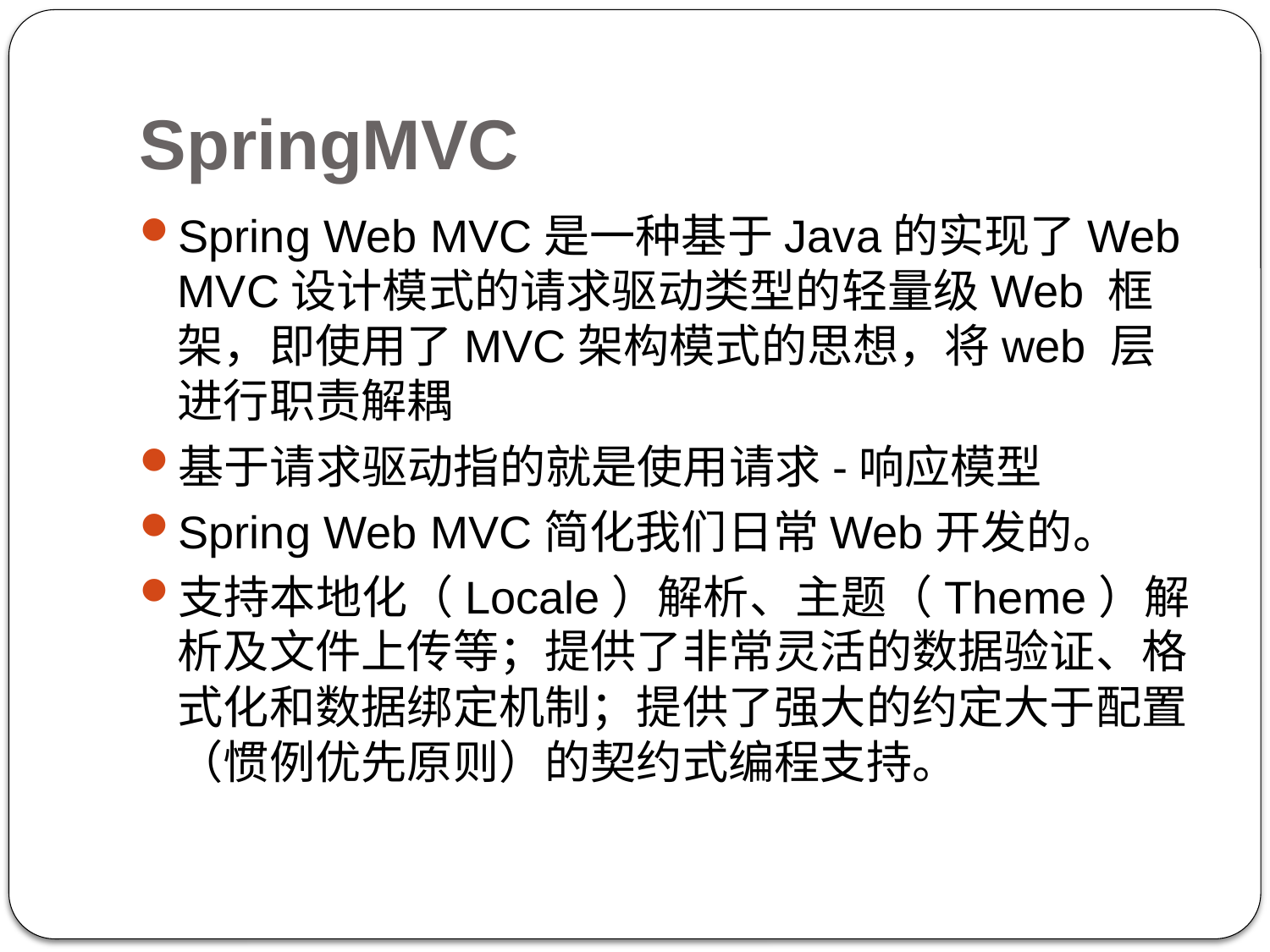

# SpringMVC
Spring Web MVC是一种基于Java的实现了Web MVC设计模式的请求驱动类型的轻量级Web 框架，即使用了MVC架构模式的思想，将web 层进行职责解耦
基于请求驱动指的就是使用请求-响应模型
Spring Web MVC简化我们日常Web开发的。
支持本地化（Locale）解析、主题（Theme）解析及文件上传等；提供了非常灵活的数据验证、格式化和数据绑定机制；提供了强大的约定大于配置（惯例优先原则）的契约式编程支持。